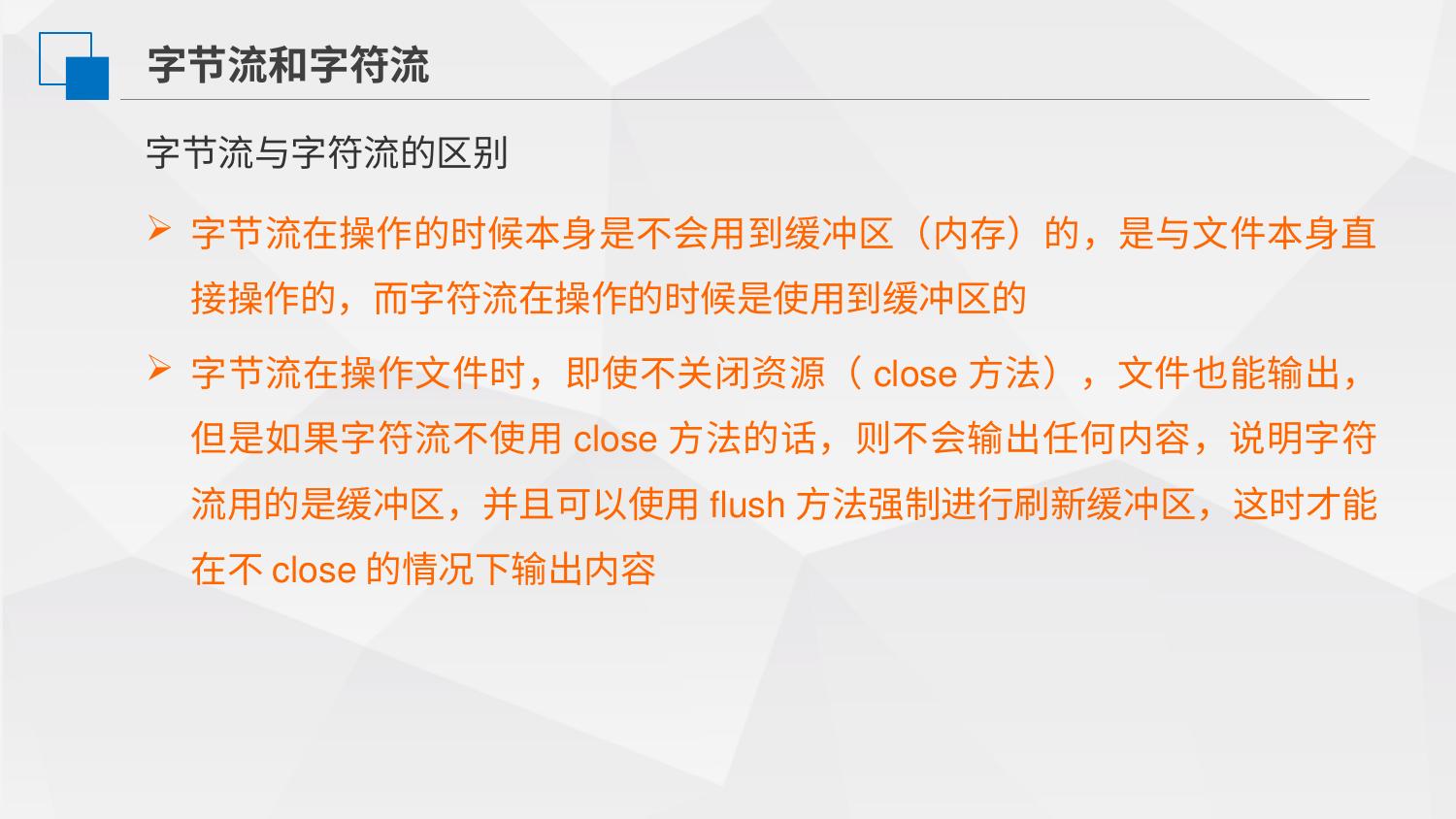

字节流和字符流
字节流与字符流的区别
字节流在操作的时候本身是不会用到缓冲区（内存）的，是与文件本身直接操作的，而字符流在操作的时候是使用到缓冲区的
字节流在操作文件时，即使不关闭资源（close方法），文件也能输出，但是如果字符流不使用close方法的话，则不会输出任何内容，说明字符流用的是缓冲区，并且可以使用flush方法强制进行刷新缓冲区，这时才能在不close的情况下输出内容